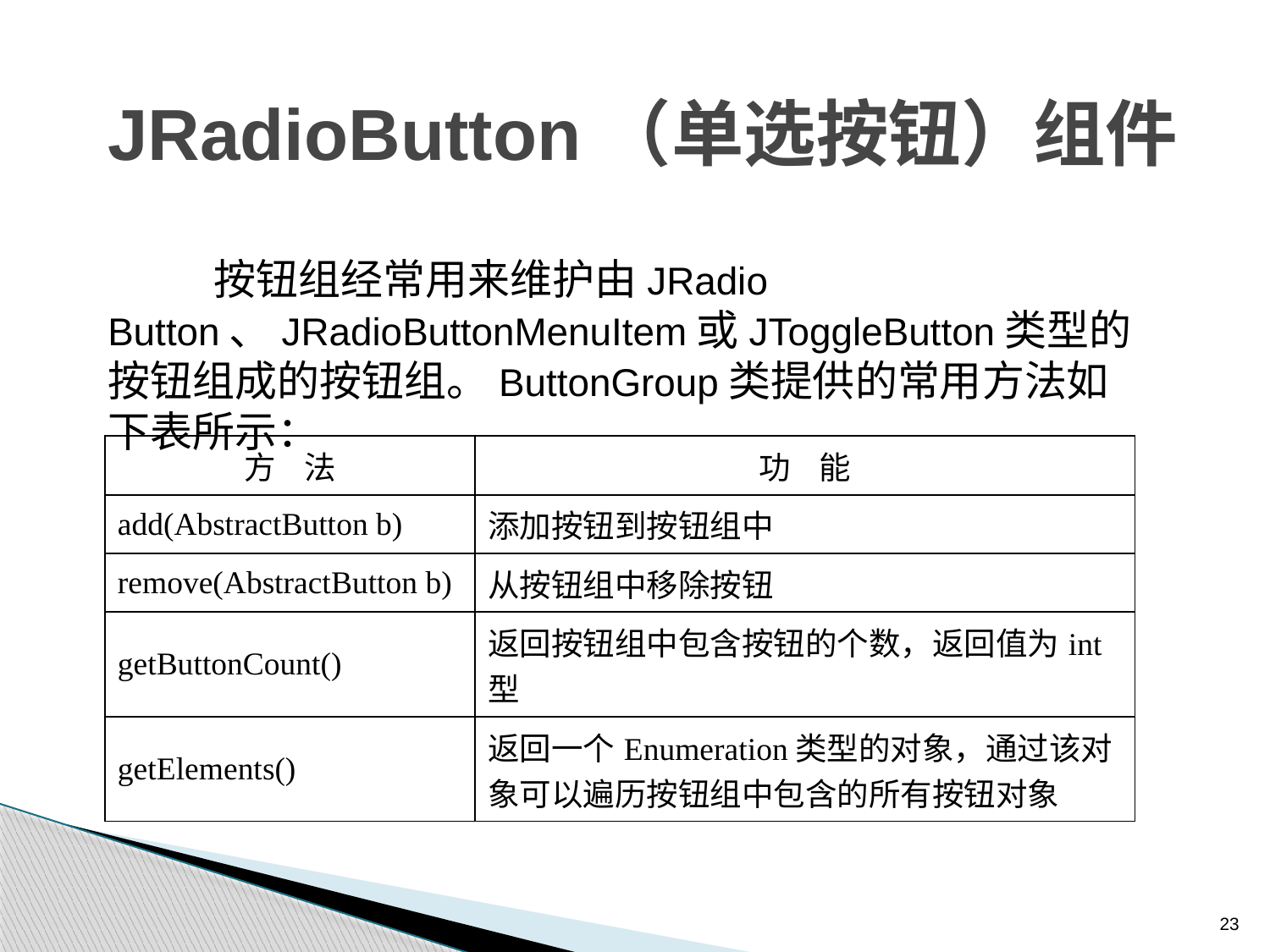

JRadioButton（单选按钮）组件
按钮组经常用来维护由JRadio Button、JRadioButtonMenuItem或JToggleButton类型的按钮组成的按钮组。ButtonGroup类提供的常用方法如下表所示：
| 方 法 | 功 能 |
| --- | --- |
| add(AbstractButton b) | 添加按钮到按钮组中 |
| remove(AbstractButton b) | 从按钮组中移除按钮 |
| getButtonCount() | 返回按钮组中包含按钮的个数，返回值为int型 |
| getElements() | 返回一个Enumeration类型的对象，通过该对象可以遍历按钮组中包含的所有按钮对象 |
23